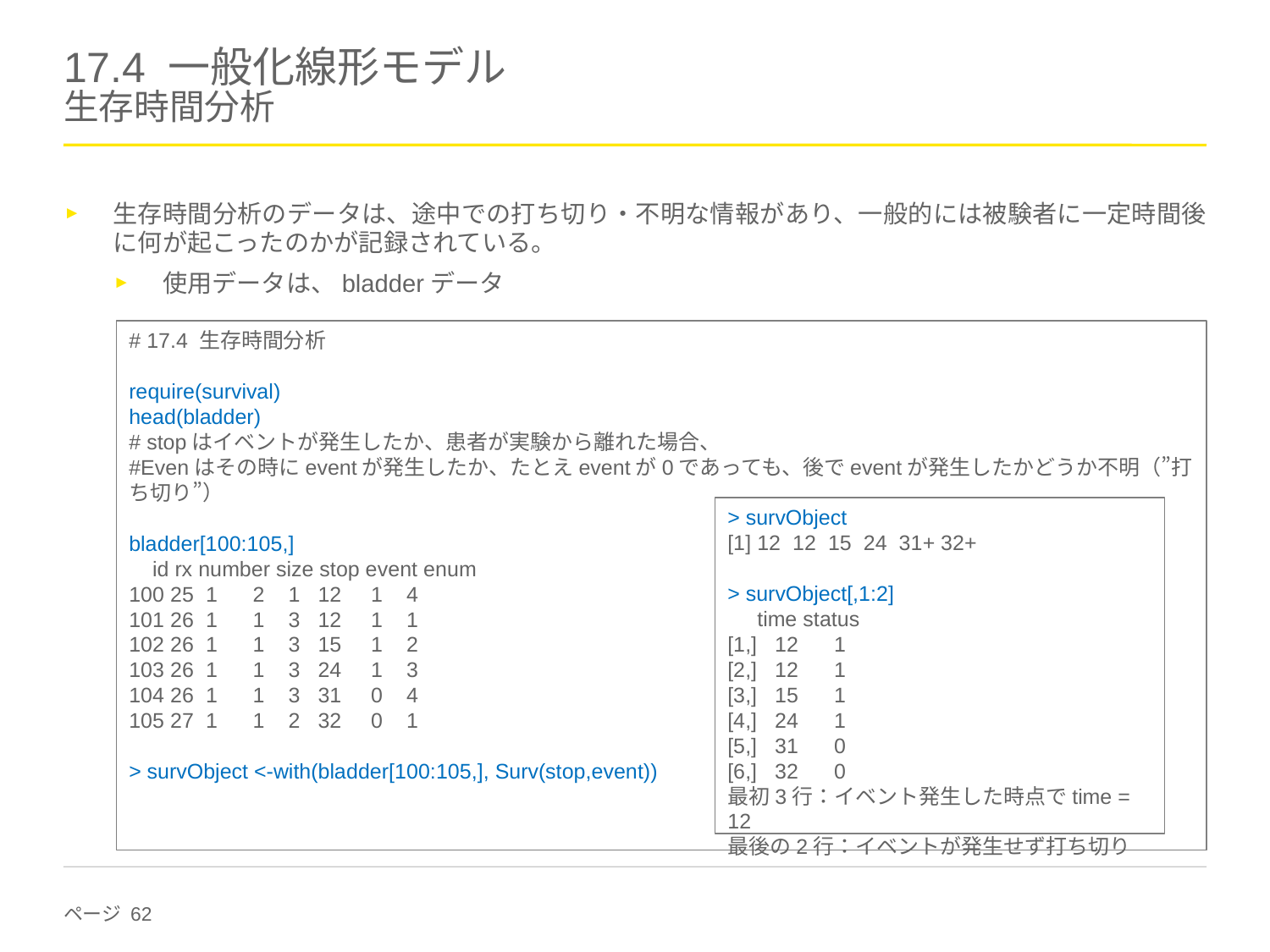

# 17.4 一般化線形モデル 生存時間分析
生存時間分析のデータは、途中での打ち切り・不明な情報があり、一般的には被験者に一定時間後に何が起こったのかが記録されている。
使用データは、bladderデータ
# 17.4 生存時間分析

require(survival)
head(bladder)
# stopはイベントが発生したか、患者が実験から離れた場合、
#Evenはその時にeventが発生したか、たとえeventが0であっても、後でeventが発生したかどうか不明（”打ち切り”）

bladder[100:105,]
    id rx number size stop event enum
100 25  1      2    1   12     1    4
101 26  1      1    3   12     1    1
102 26  1      1    3   15     1    2
103 26  1      1    3   24     1    3
104 26  1      1    3   31     0    4
105 27  1      1    2   32     0    1

> survObject <-with(bladder[100:105,], Surv(stop,event))

> survObject
[1] 12  12  15  24  31+ 32+

> survObject[,1:2]
     time status
[1,]   12      1
[2,]   12      1
[3,]   15      1
[4,]   24      1
[5,]   31      0
[6,]   32      0
最初3行：イベント発生した時点でtime = 12
最後の2行：イベントが発生せず打ち切り